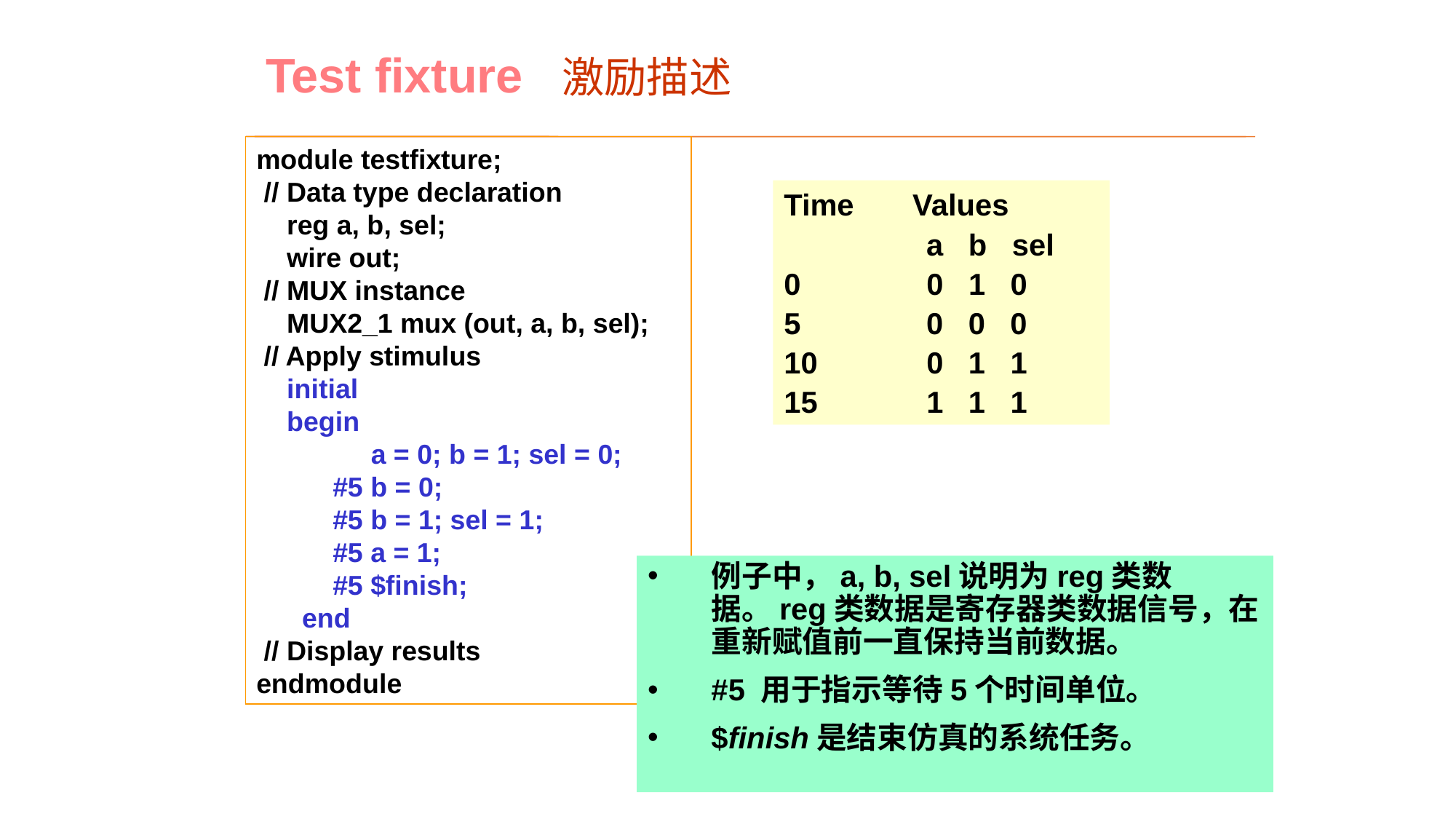

# Test fixture  激励描述

module testfixture;
 // Data type declaration
    reg a, b, sel;
    wire out;
 // MUX instance
    MUX2_1 mux (out, a, b, sel);
 // Apply stimulus
    initial
    begin
               a = 0; b = 1; sel = 0;
          #5 b = 0;
          #5 b = 1; sel = 1;
          #5 a = 1;
          #5 $finish;
      end
 // Display results
endmodule

Time       Values
  	    a   b   sel
0 	    0   1   0
5               0   0   0
10             0   1   1
15             1   1   1
例子中，a, b, sel说明为reg类数据。reg类数据是寄存器类数据信号，在重新赋值前一直保持当前数据。
#5 用于指示等待5个时间单位。
$finish是结束仿真的系统任务。